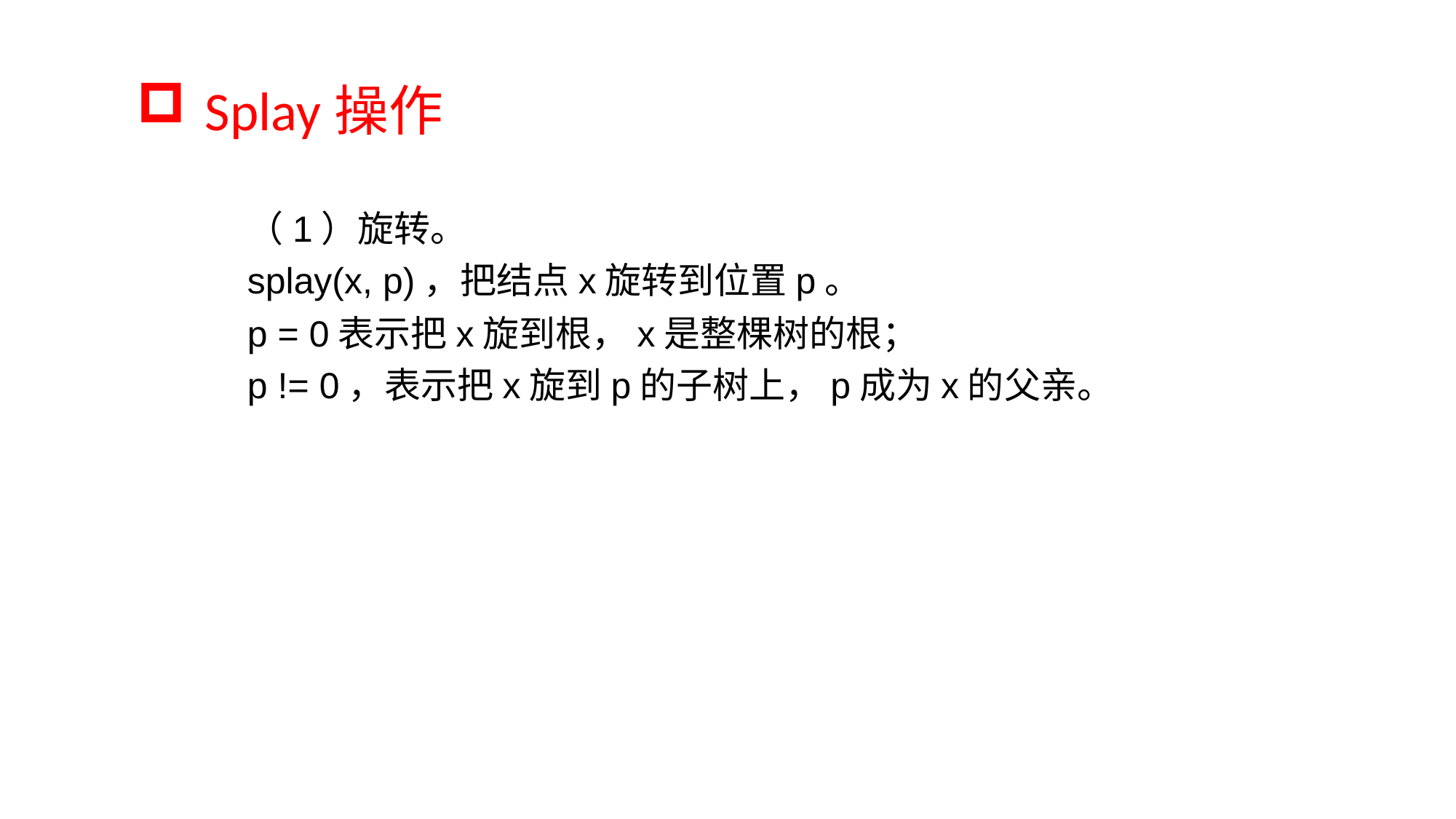

# Splay操作
（1）旋转。
splay(x, p)，把结点x旋转到位置p。
p = 0表示把x旋到根，x是整棵树的根；
p != 0，表示把x旋到p的子树上，p成为x的父亲。